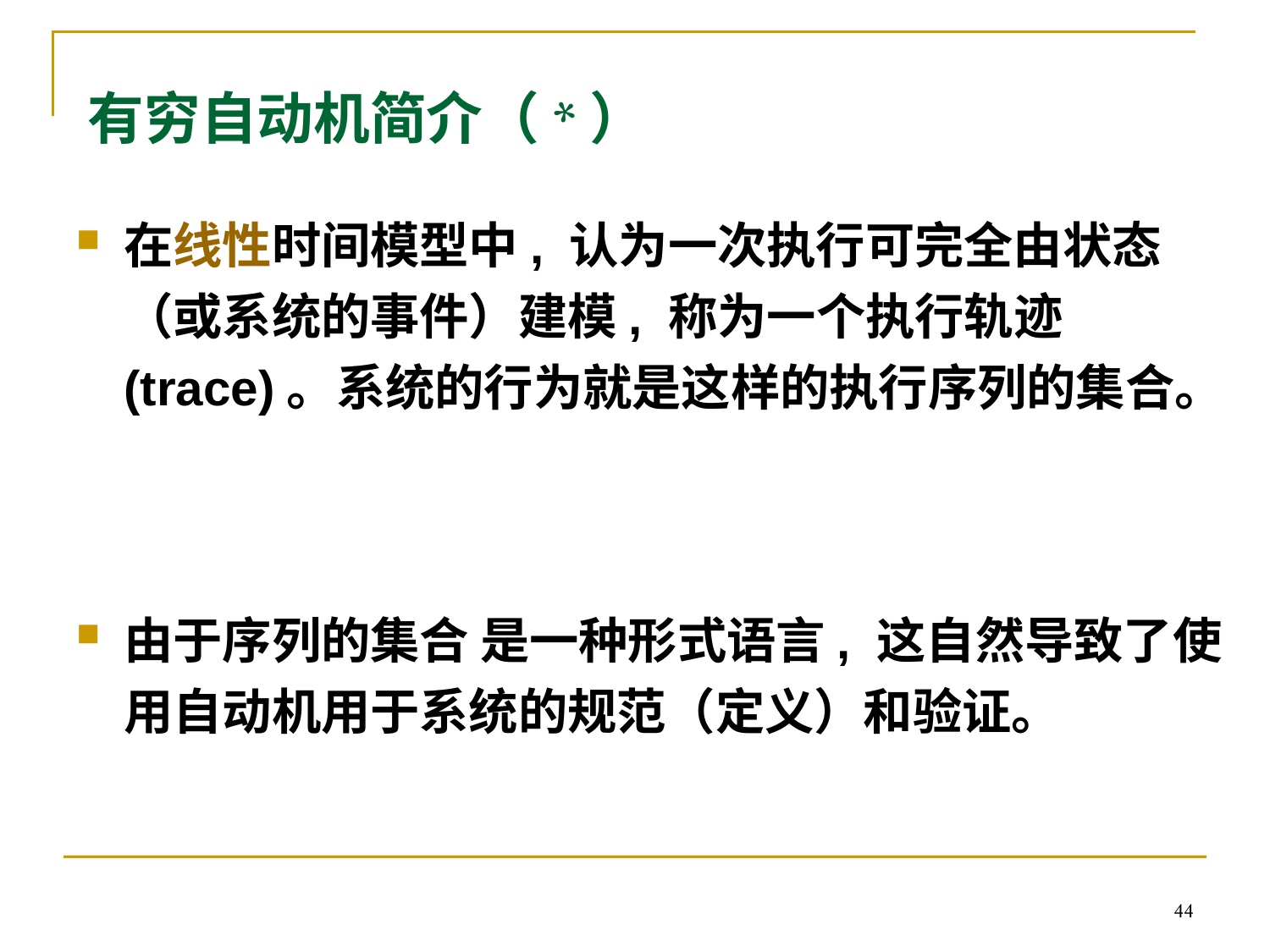

# 有穷自动机简介（*）
在线性时间模型中, 认为一次执行可完全由状态（或系统的事件）建模, 称为一个执行轨迹 (trace)。系统的行为就是这样的执行序列的集合。

由于序列的集合 是一种形式语言, 这自然导致了使用自动机用于系统的规范（定义）和验证。
44